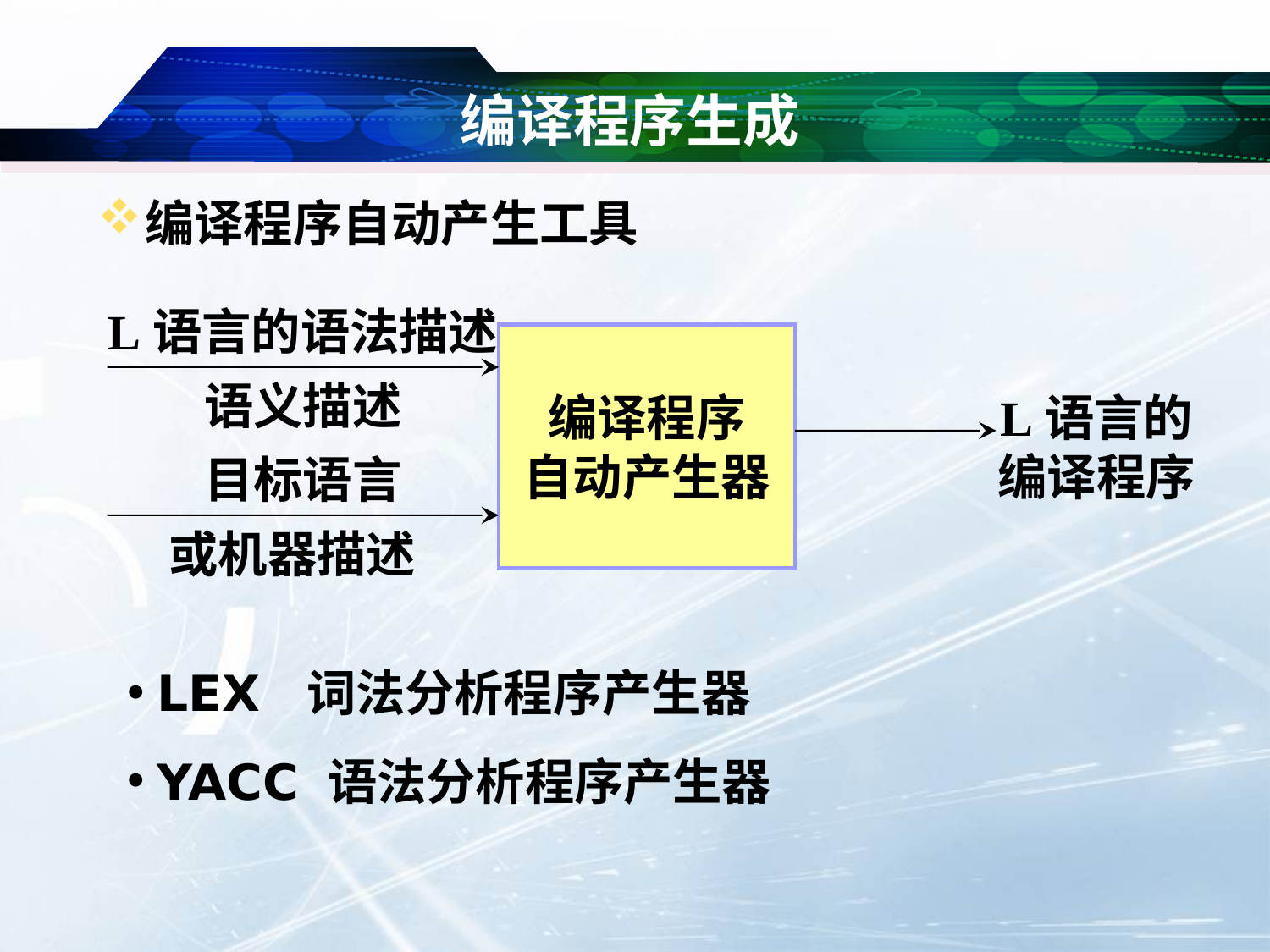

# 编译程序生成
编译程序自动产生工具
L语言的语法描述

语义描述
编译程序
自动产生器
L语言的
编译程序

目标语言
或机器描述

LEX  词法分析程序产生器
YACC 语法分析程序产生器